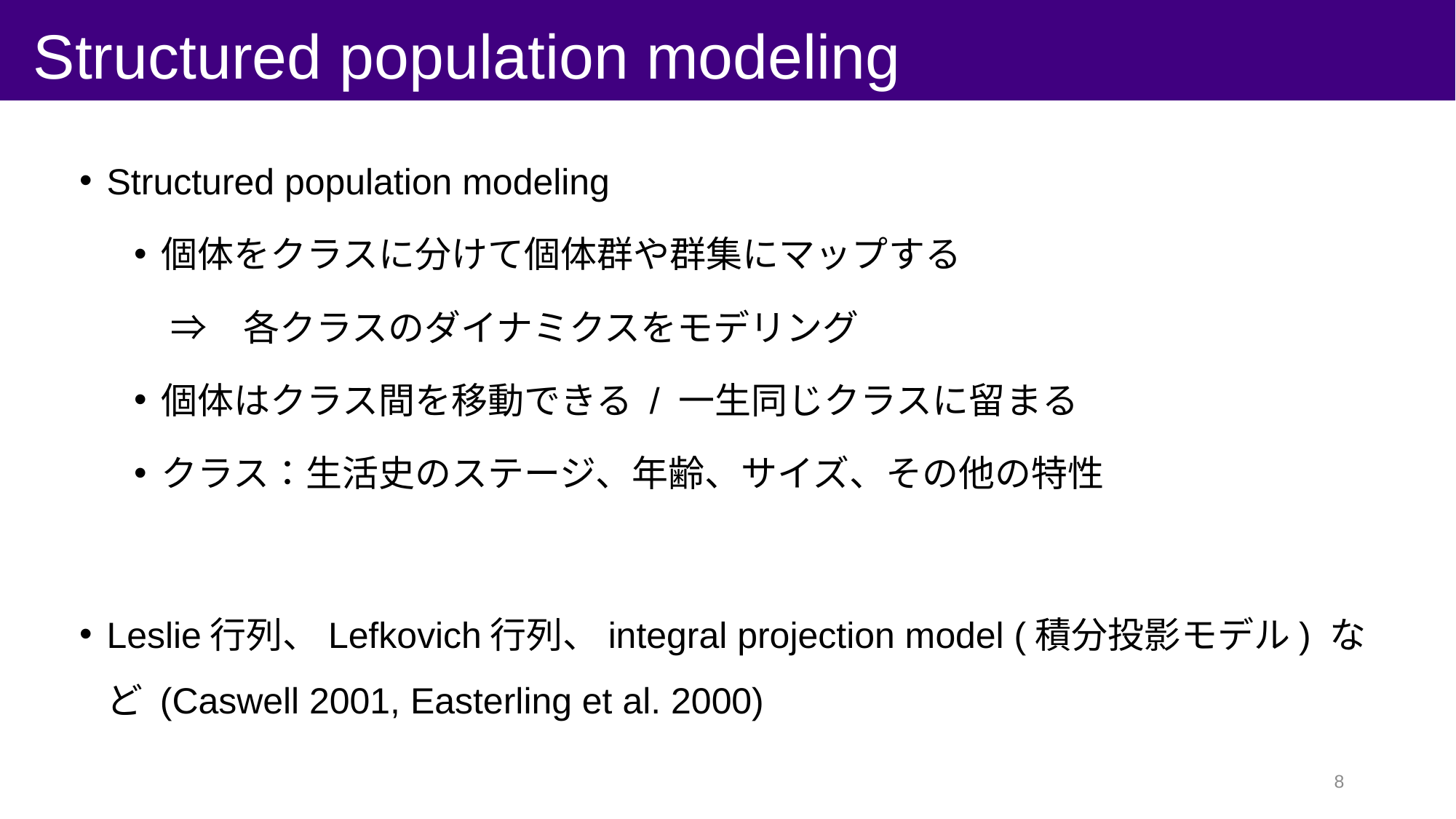

Structured population modeling
Structured population modeling
個体をクラスに分けて個体群や群集にマップする
　⇒　各クラスのダイナミクスをモデリング
個体はクラス間を移動できる / 一生同じクラスに留まる
クラス：生活史のステージ、年齢、サイズ、その他の特性

Leslie行列、Lefkovich行列、integral projection model (積分投影モデル) など (Caswell 2001, Easterling et al. 2000)

8